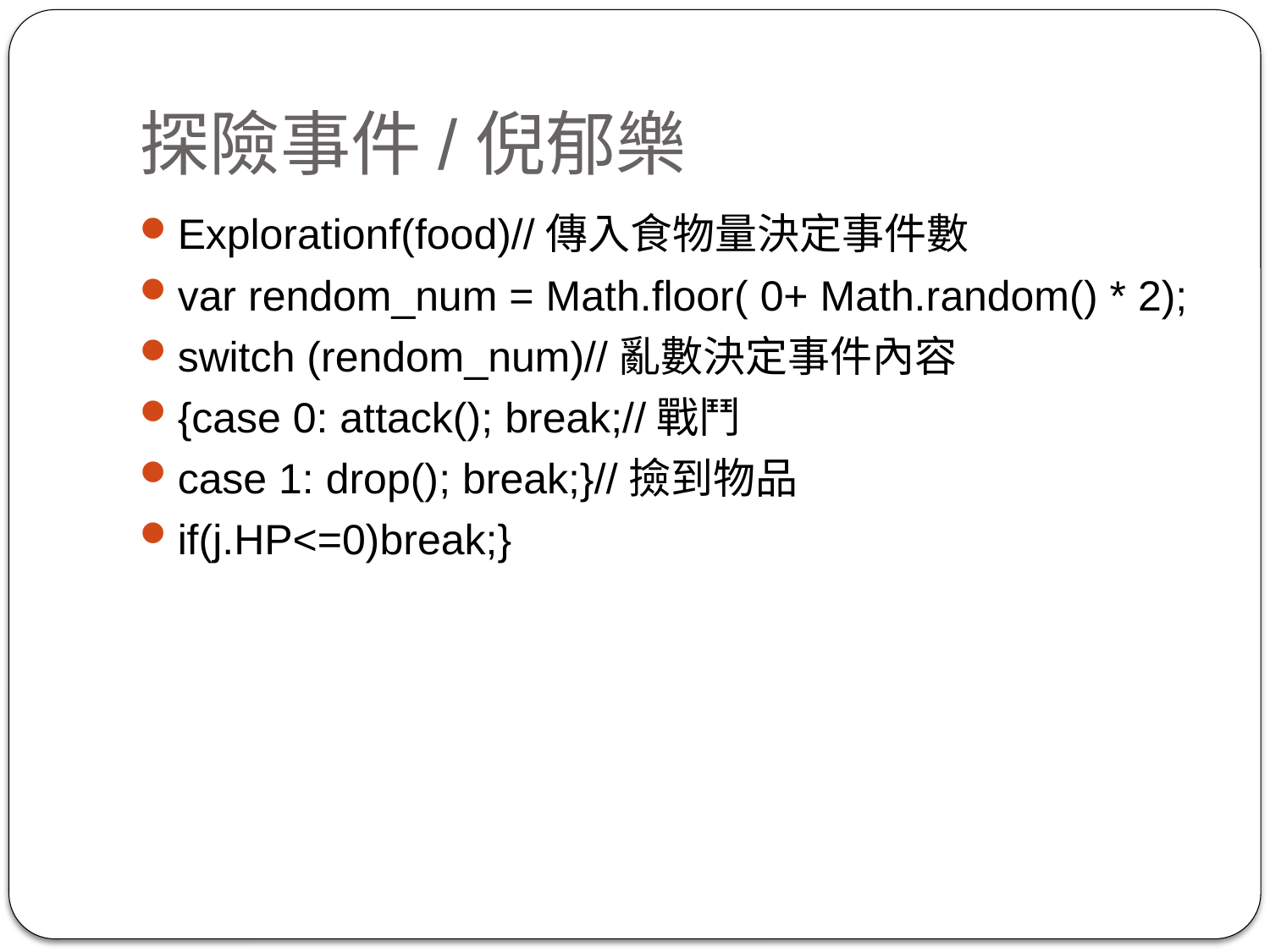

# 探險事件/倪郁樂
Explorationf(food)//傳入食物量決定事件數
var rendom_num = Math.floor( 0+ Math.random() * 2);
switch (rendom_num)//亂數決定事件內容
{case 0: attack(); break;//戰鬥
case 1: drop(); break;}//撿到物品
if(j.HP<=0)break;}